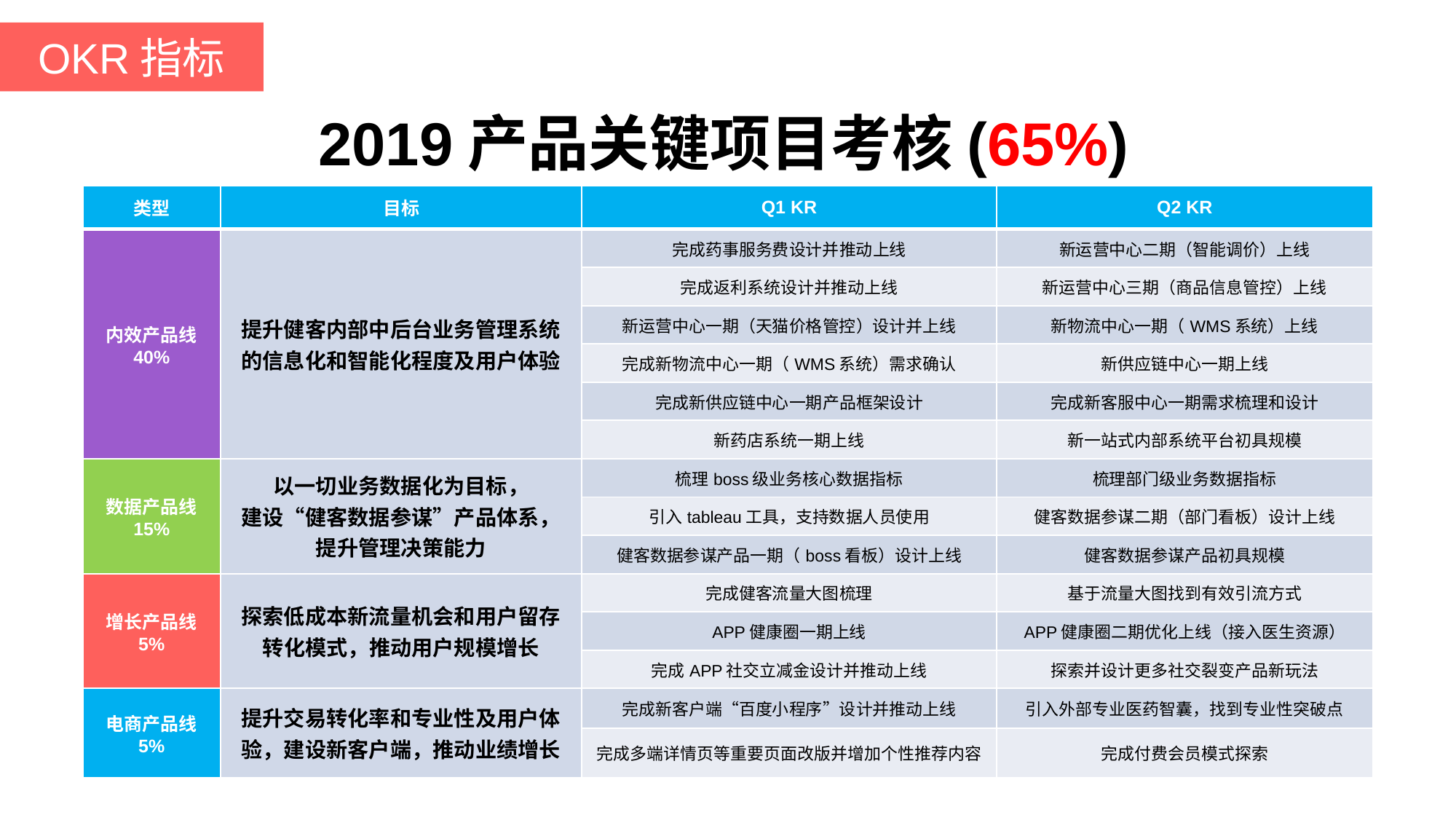

OKR指标
2019产品关键项目考核(65%)
| 类型 | 目标 | Q1 KR | Q2 KR |
| --- | --- | --- | --- |
| 内效产品线 40% | 提升健客内部中后台业务管理系统 的信息化和智能化程度及用户体验 | 完成药事服务费设计并推动上线 | 新运营中心二期（智能调价）上线 |
|  |  | 完成返利系统设计并推动上线 | 新运营中心三期（商品信息管控）上线 |
|  |  | 新运营中心一期（天猫价格管控）设计并上线 | 新物流中心一期（WMS系统）上线 |
|  |  | 完成新物流中心一期（WMS系统）需求确认 | 新供应链中心一期上线 |
|  |  | 完成新供应链中心一期产品框架设计 | 完成新客服中心一期需求梳理和设计 |
|  |  | 新药店系统一期上线 | 新一站式内部系统平台初具规模 |
| 数据产品线 15% | 以一切业务数据化为目标， 建设“健客数据参谋”产品体系， 提升管理决策能力 | 梳理boss级业务核心数据指标 | 梳理部门级业务数据指标 |
|  |  | 引入tableau工具，支持数据人员使用 | 健客数据参谋二期（部门看板）设计上线 |
|  |  | 健客数据参谋产品一期（boss看板）设计上线 | 健客数据参谋产品初具规模 |
| 增长产品线 5% | 探索低成本新流量机会和用户留存转化模式，推动用户规模增长 | 完成健客流量大图梳理 | 基于流量大图找到有效引流方式 |
|  |  | APP健康圈一期上线 | APP健康圈二期优化上线（接入医生资源） |
|  |  | 完成APP社交立减金设计并推动上线 | 探索并设计更多社交裂变产品新玩法 |
| 电商产品线 5% | 提升交易转化率和专业性及用户体验，建设新客户端，推动业绩增长 | 完成新客户端“百度小程序”设计并推动上线 | 引入外部专业医药智囊，找到专业性突破点 |
|  |  | 完成多端详情页等重要页面改版并增加个性推荐内容 | 完成付费会员模式探索 |